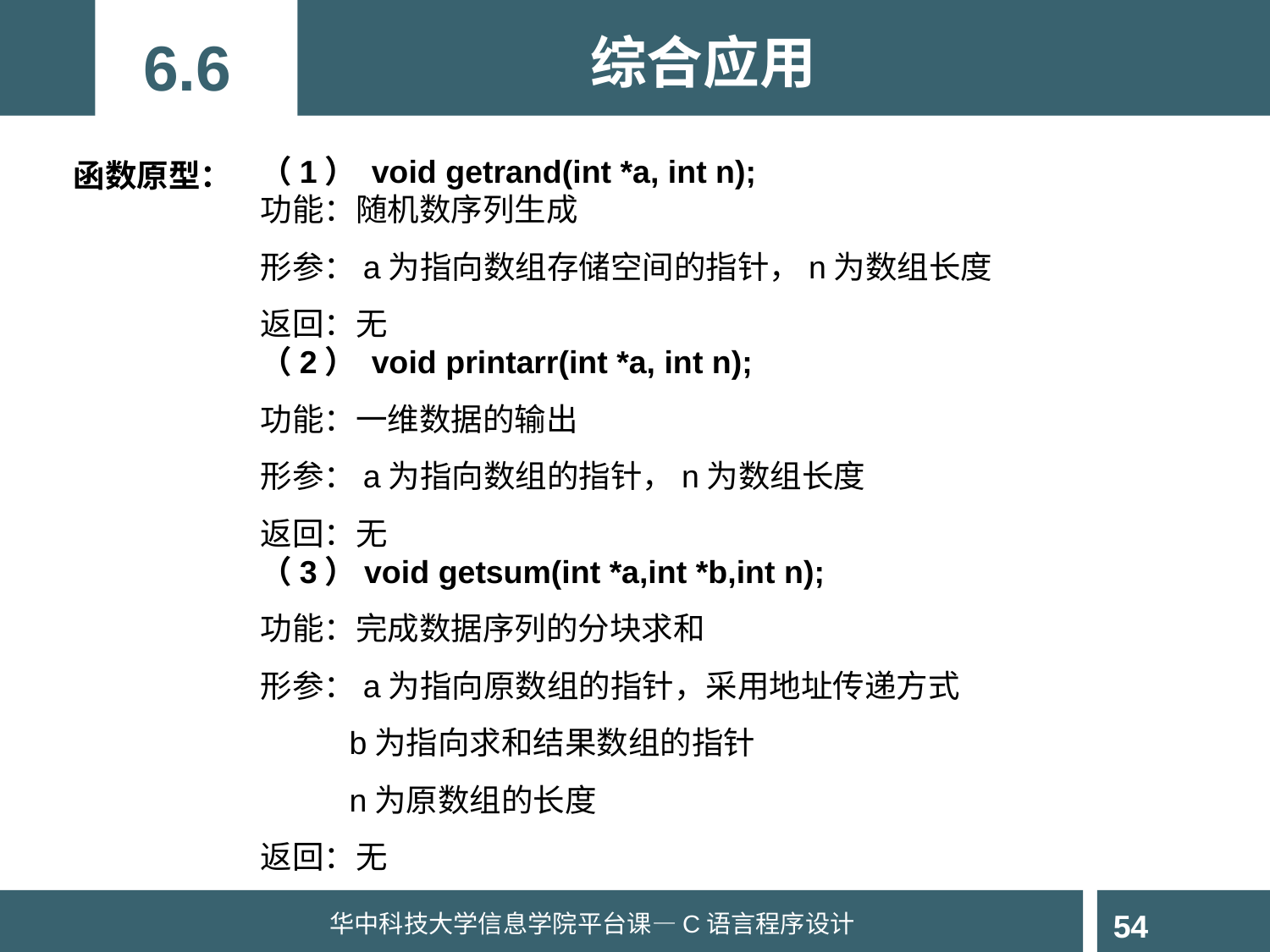

综合应用
6.6
（1） void getrand(int *a, int n);
功能：随机数序列生成
形参：a为指向数组存储空间的指针，n为数组长度
返回：无
（2） void printarr(int *a, int n);
功能：一维数据的输出
形参：a为指向数组的指针，n为数组长度
返回：无
（3）void getsum(int *a,int *b,int n);
功能：完成数据序列的分块求和
形参：a为指向原数组的指针，采用地址传递方式
          b为指向求和结果数组的指针
          n为原数组的长度
返回：无
函数原型：